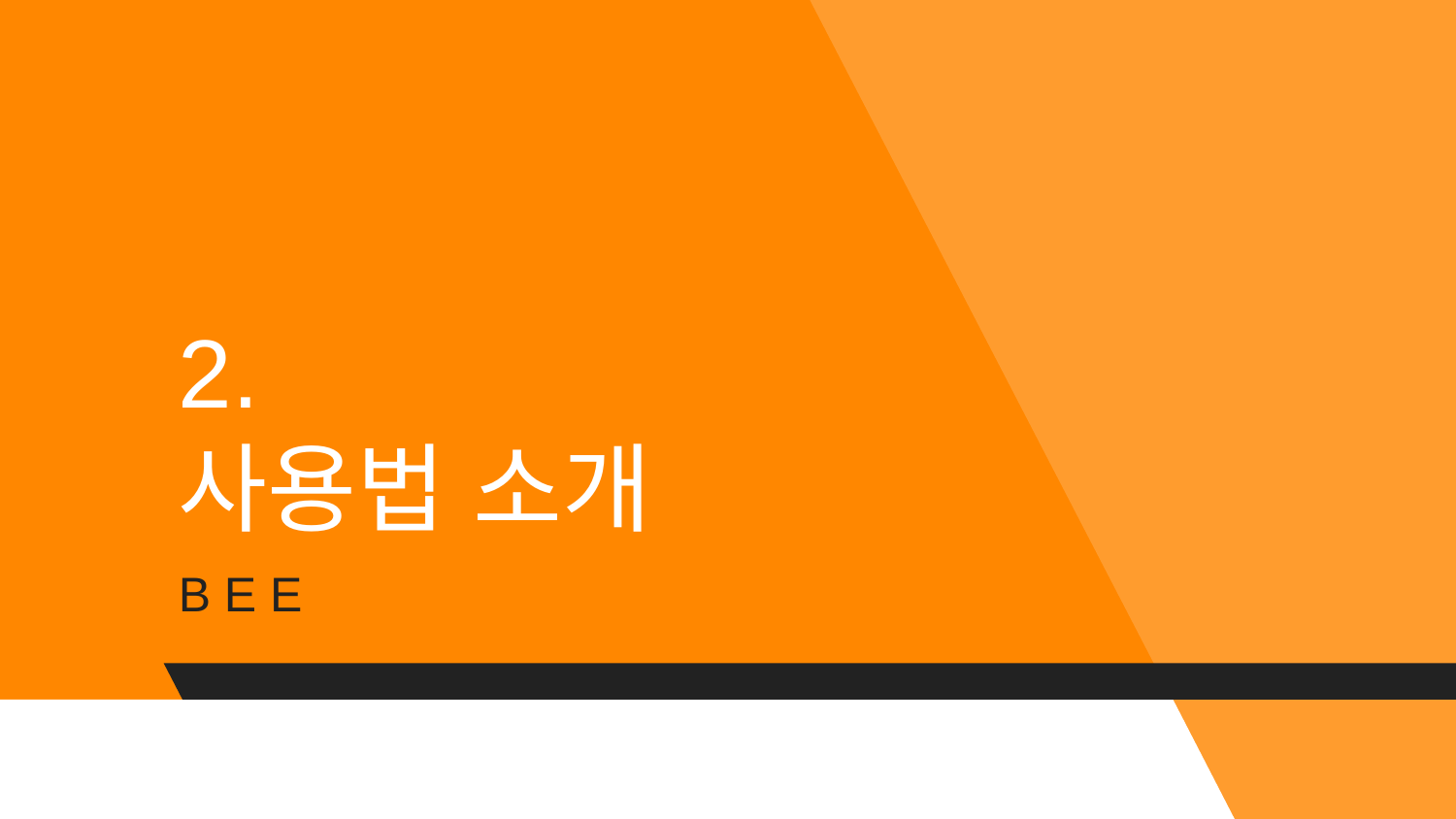

# 2. 사용법 소개
B E E